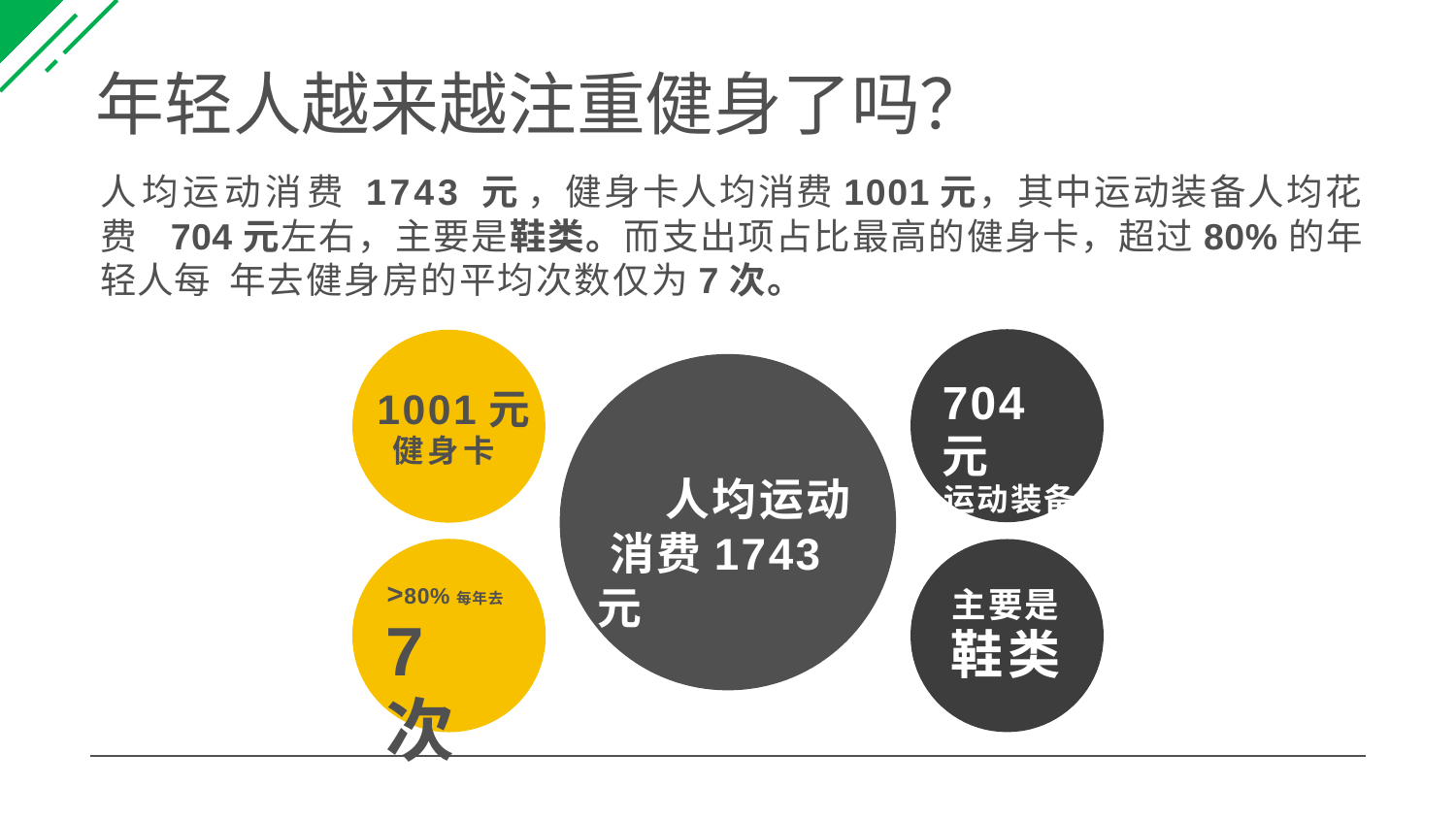

# 年轻人越来越注重健身了吗？
人均运动消费 1743 元 ，健身卡人均消费1001元，其中运动装备人均花费  704元左右，主要是鞋类。而支出项占比最高的健身卡，超过80%的年轻人每  年去健身房的平均次数仅为7次。

704元
运动装备

1001元
健身卡

人均运动  消费1743元

>80%每年去
7 次

主要是
鞋类